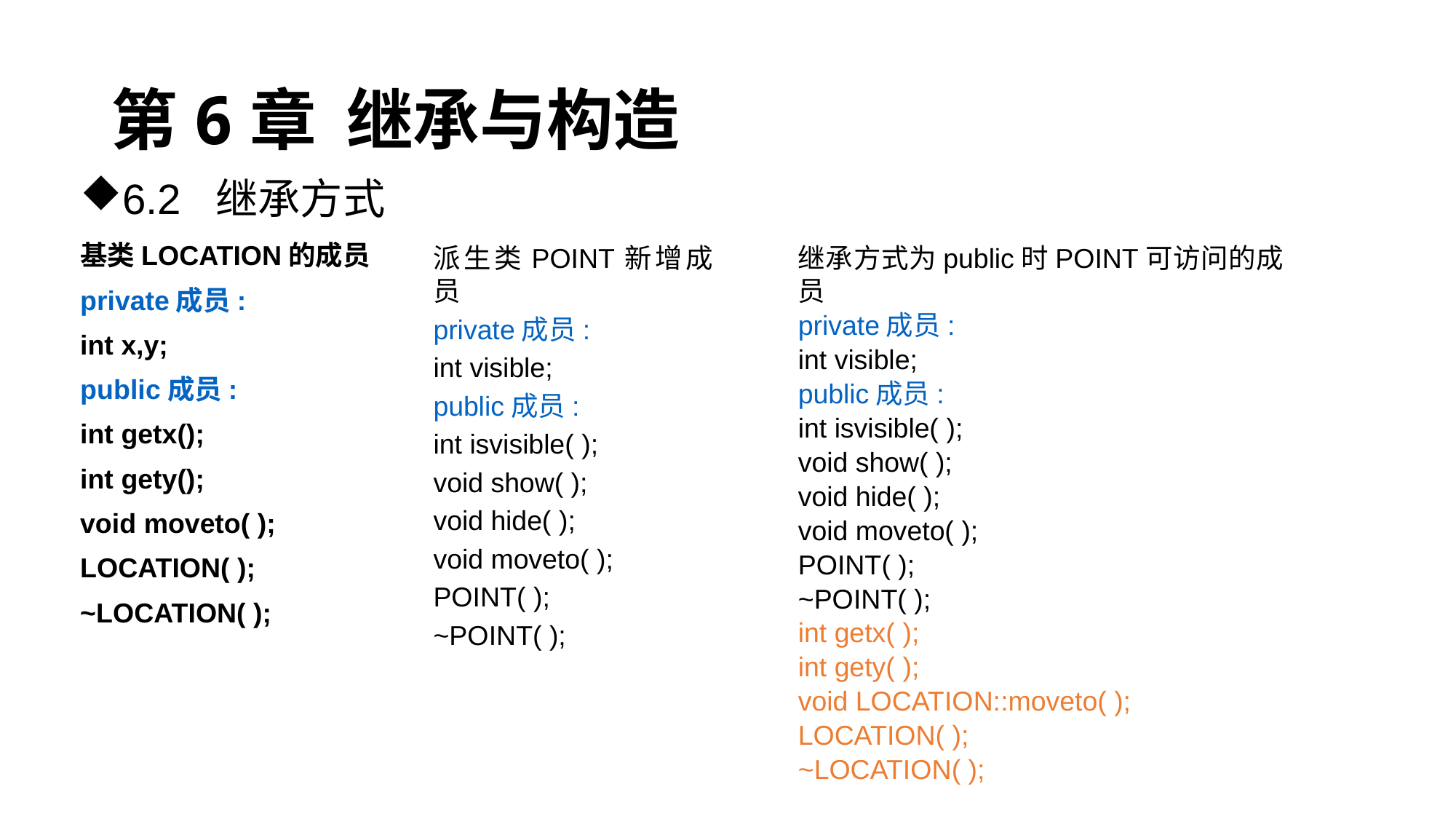

# 第6章  继承与构造
6.2  继承方式
派生类POINT新增成员
private成员:
int visible;
public成员:
int isvisible( );
void show( );
void hide( );
void moveto( );
POINT( );
~POINT( );
继承方式为public时POINT可访问的成员
private成员:
int visible;
public成员:
int isvisible( );
void show( );
void hide( );
void moveto( );
POINT( );
~POINT( );
int getx( );
int gety( );
void LOCATION::moveto( );
LOCATION( );
~LOCATION( );
基类LOCATION的成员
private成员:
int x,y;
public成员:
int getx();
int gety();
void moveto( );
LOCATION( );
~LOCATION( );